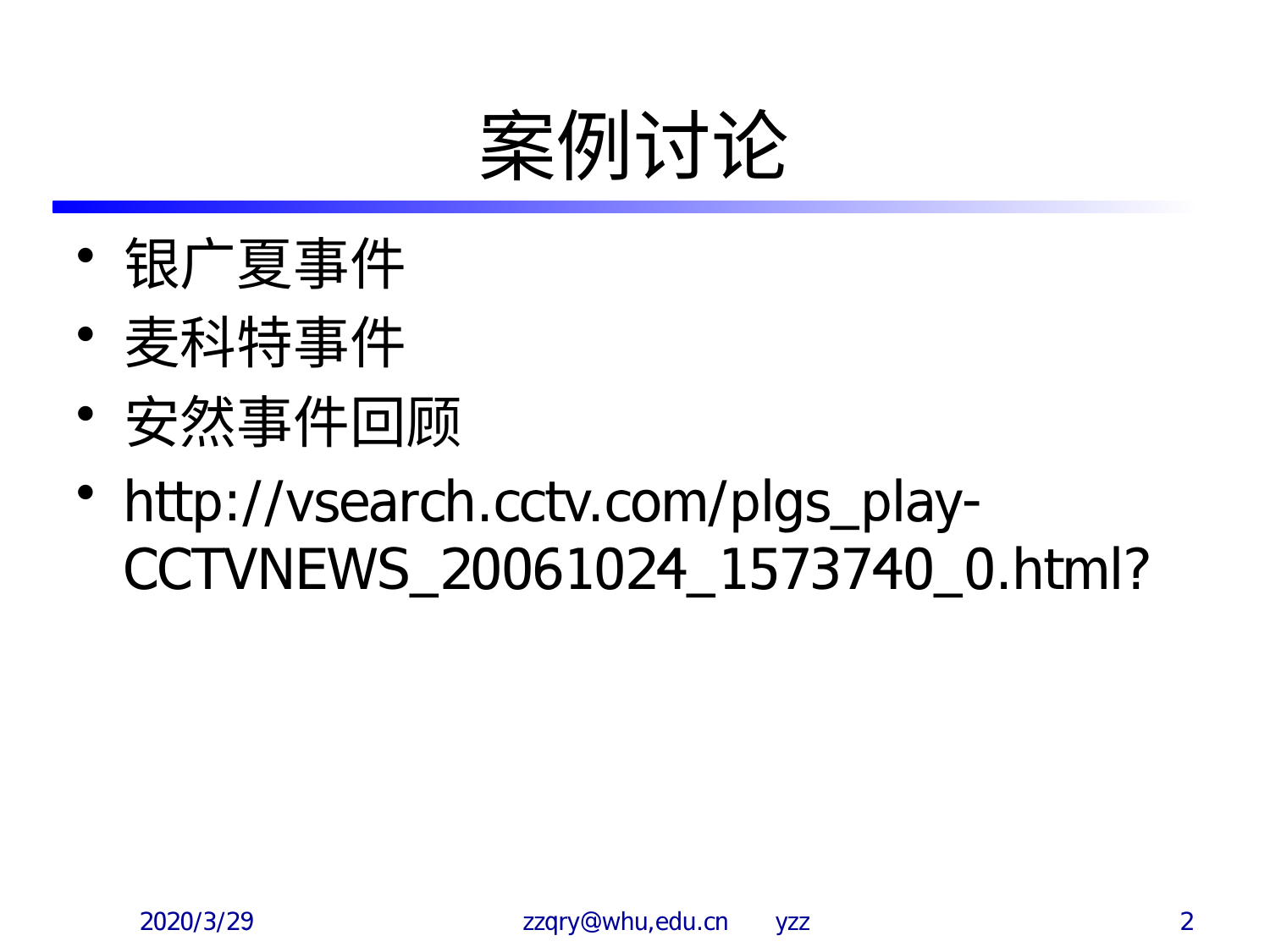

案例讨论
银广夏事件
麦科特事件
安然事件回顾
http://vsearch.cctv.com/plgs_play-CCTVNEWS_20061024_1573740_0.html?
2020/3/29
zzqry@whu,edu.cn      yzz
2